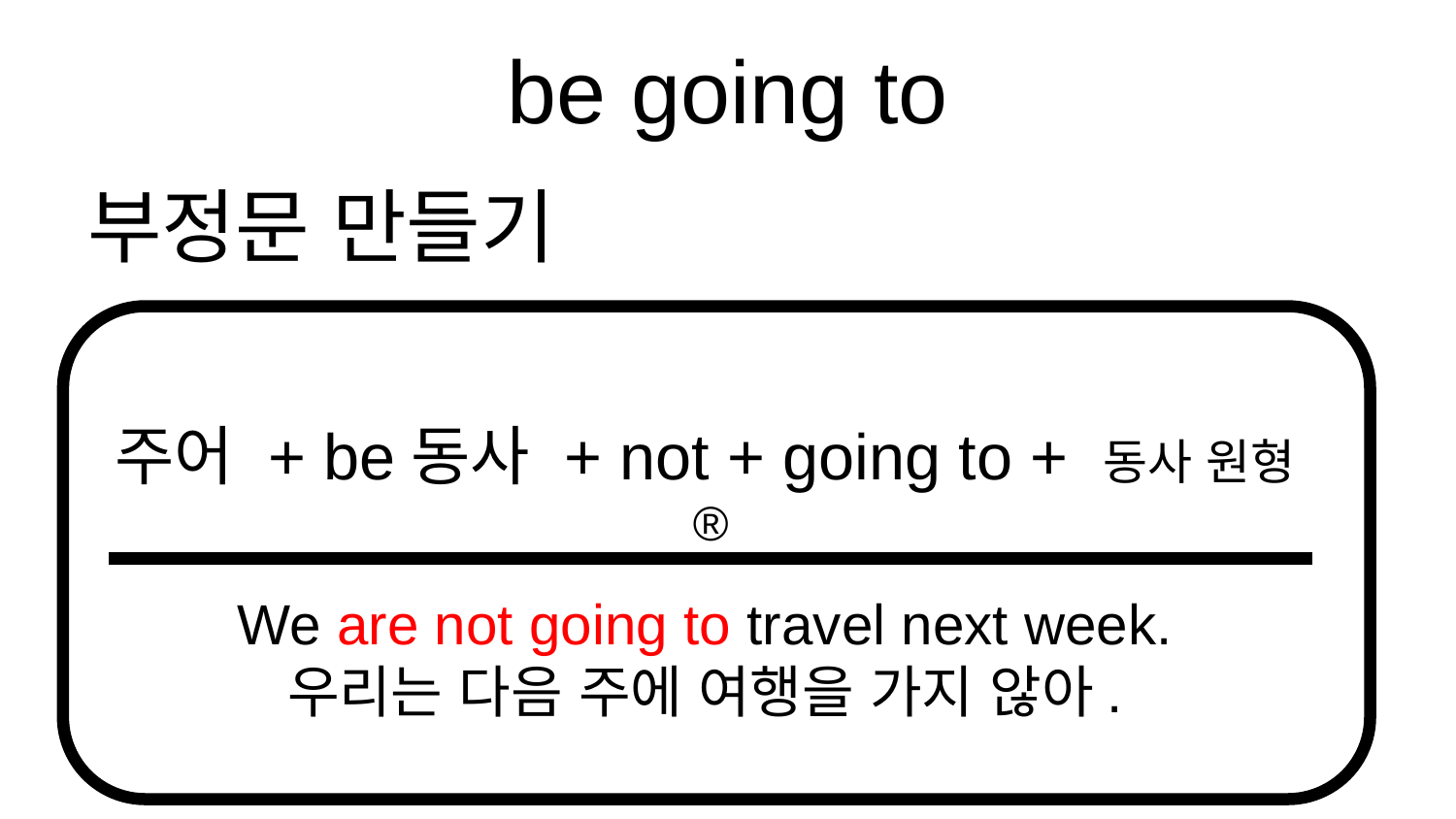

# be going to
부정문 만들기

주어 + be동사 + not + going to + 동사 원형®
We are not going to travel next week.
우리는 다음 주에 여행을 가지 않아.